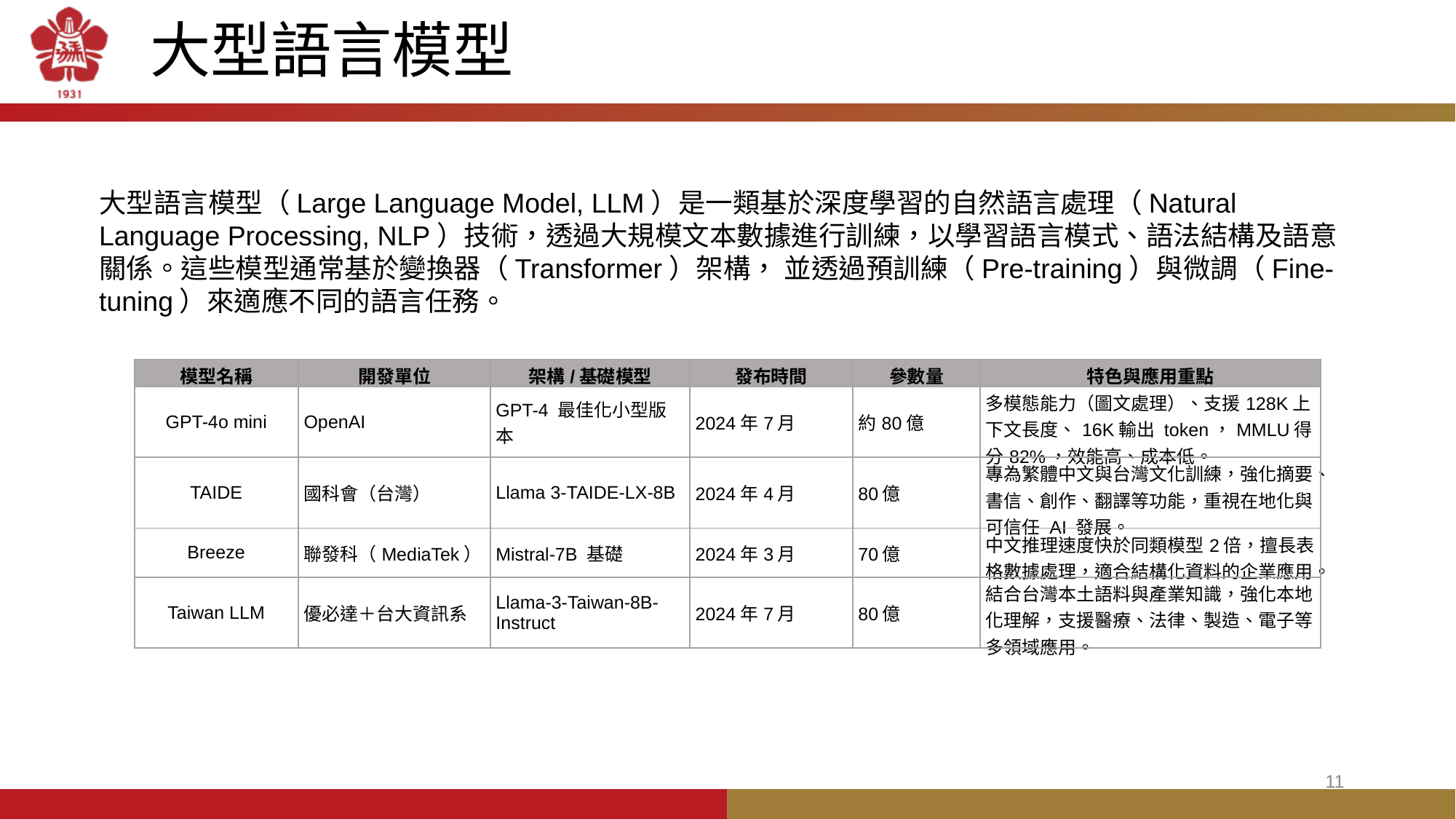

# 大型語言模型
大型語言模型（Large Language Model, LLM）是一類基於深度學習的自然語言處理（Natural Language Processing, NLP）技術，透過大規模文本數據進行訓練，以學習語言模式、語法結構及語意關係。這些模型通常基於變換器（Transformer）架構， 並透過預訓練（Pre-training）與微調（Fine-tuning）來適應不同的語言任務。
| 模型名稱 | 開發單位 | 架構/基礎模型 | 發布時間 | 參數量 | 特色與應用重點 |
| --- | --- | --- | --- | --- | --- |
| GPT-4o mini | OpenAI | GPT-4 最佳化小型版本 | 2024年7月 | 約80億 | 多模態能力（圖文處理）、支援128K上下文長度、16K輸出 token，MMLU得分82%，效能高、成本低。 |
| TAIDE | 國科會（台灣） | Llama 3-TAIDE-LX-8B | 2024年4月 | 80億 | 專為繁體中文與台灣文化訓練，強化摘要、書信、創作、翻譯等功能，重視在地化與可信任 AI 發展。 |
| Breeze | 聯發科（MediaTek） | Mistral-7B 基礎 | 2024年3月 | 70億 | 中文推理速度快於同類模型2倍，擅長表格數據處理，適合結構化資料的企業應用。 |
| Taiwan LLM | 優必達＋台大資訊系 | Llama-3-Taiwan-8B-Instruct | 2024年7月 | 80億 | 結合台灣本土語料與產業知識，強化本地化理解，支援醫療、法律、製造、電子等多領域應用。 |
11